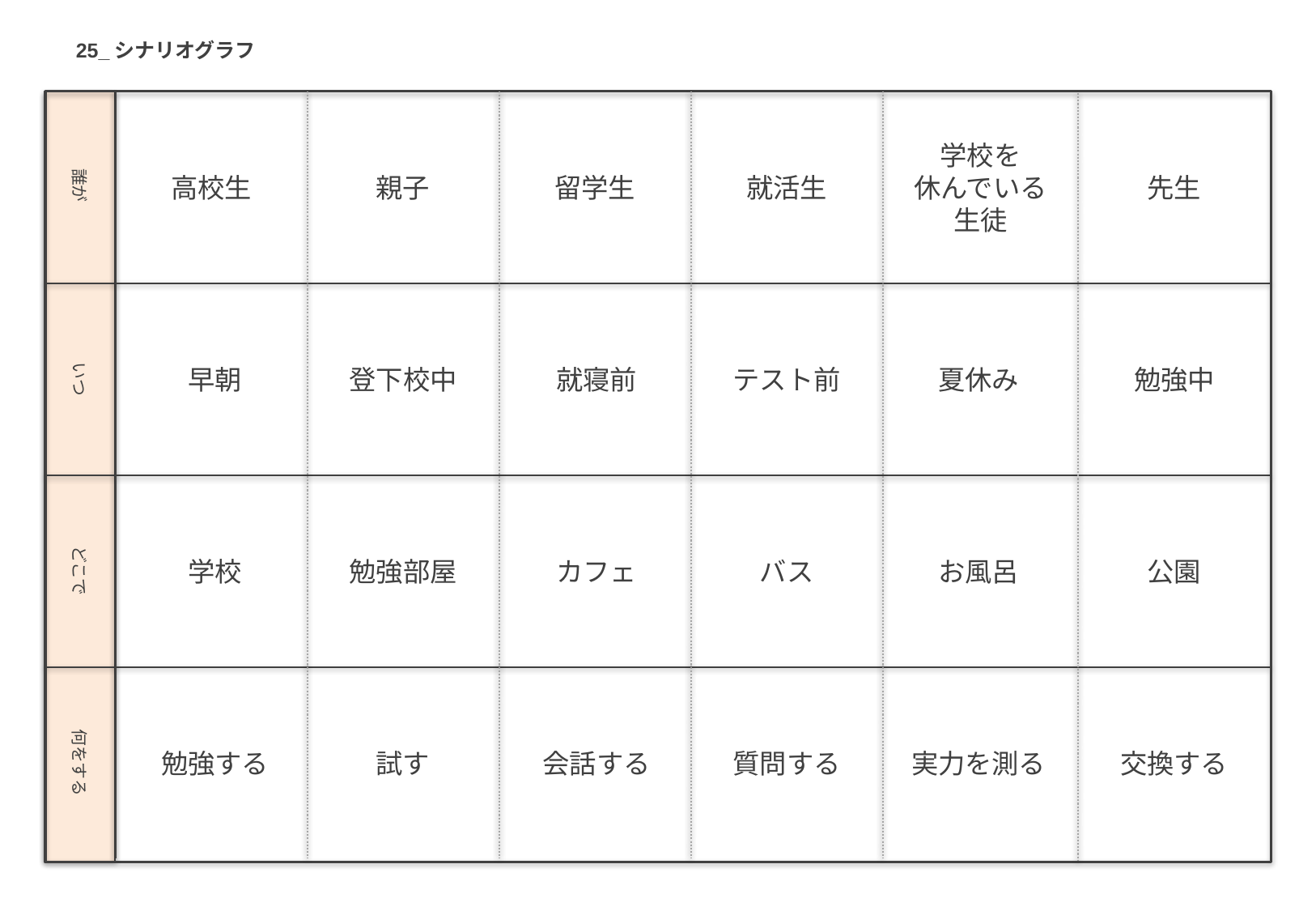

25_シナリオグラフ

誰が
学校を
休んでいる
生徒
高校生
親子
留学生
就活生
先生
いつ
早朝
登下校中
就寝前
テスト前
夏休み
勉強中
どこで
学校
勉強部屋
カフェ
バス
お風呂
公園
何をする
勉強する
試す
会話する
質問する
実力を測る
交換する